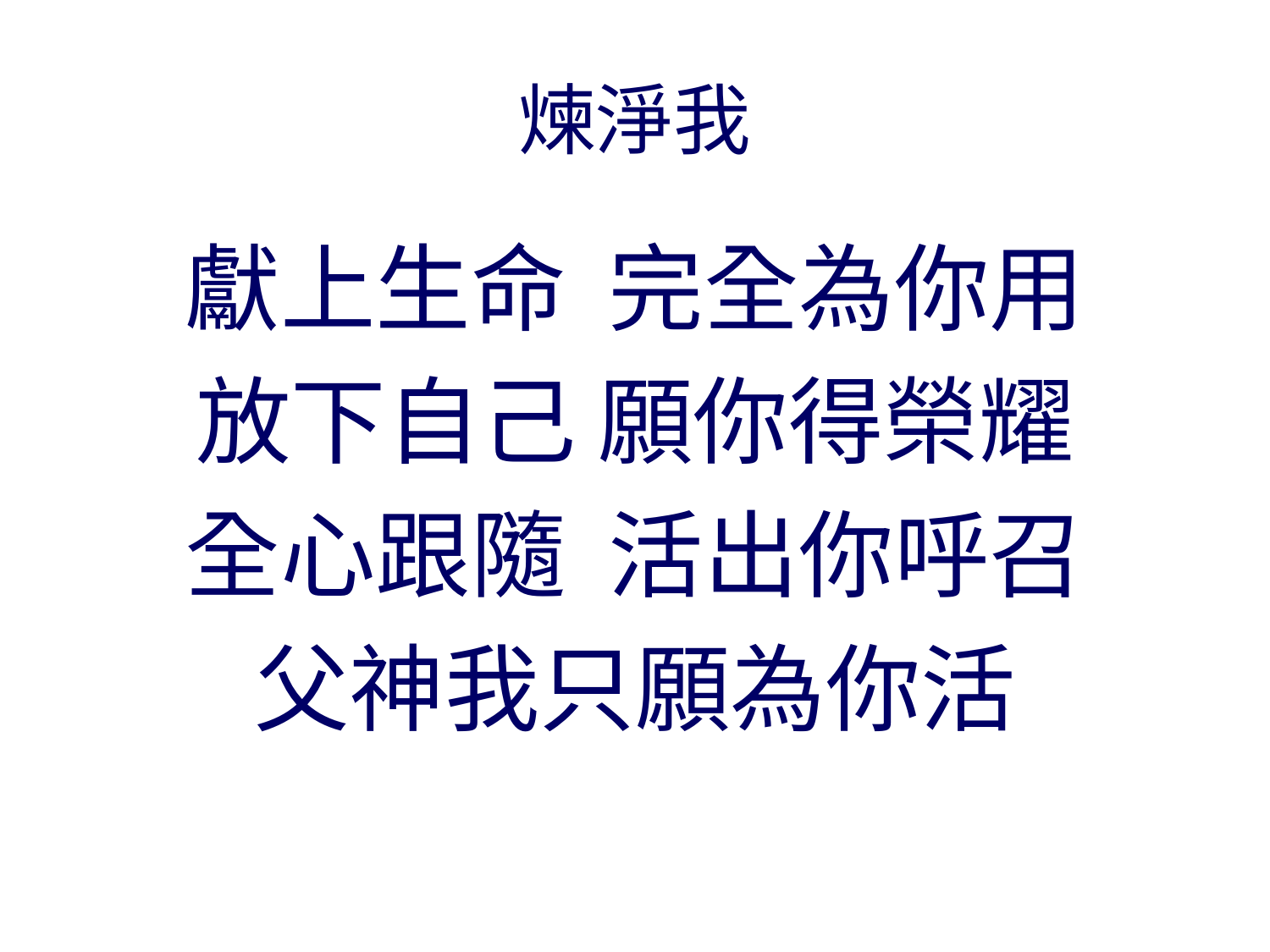

# 煉淨我
獻上生命  完全為你用
放下自己 願你得榮耀
全心跟隨  活出你呼召
父神我只願為你活